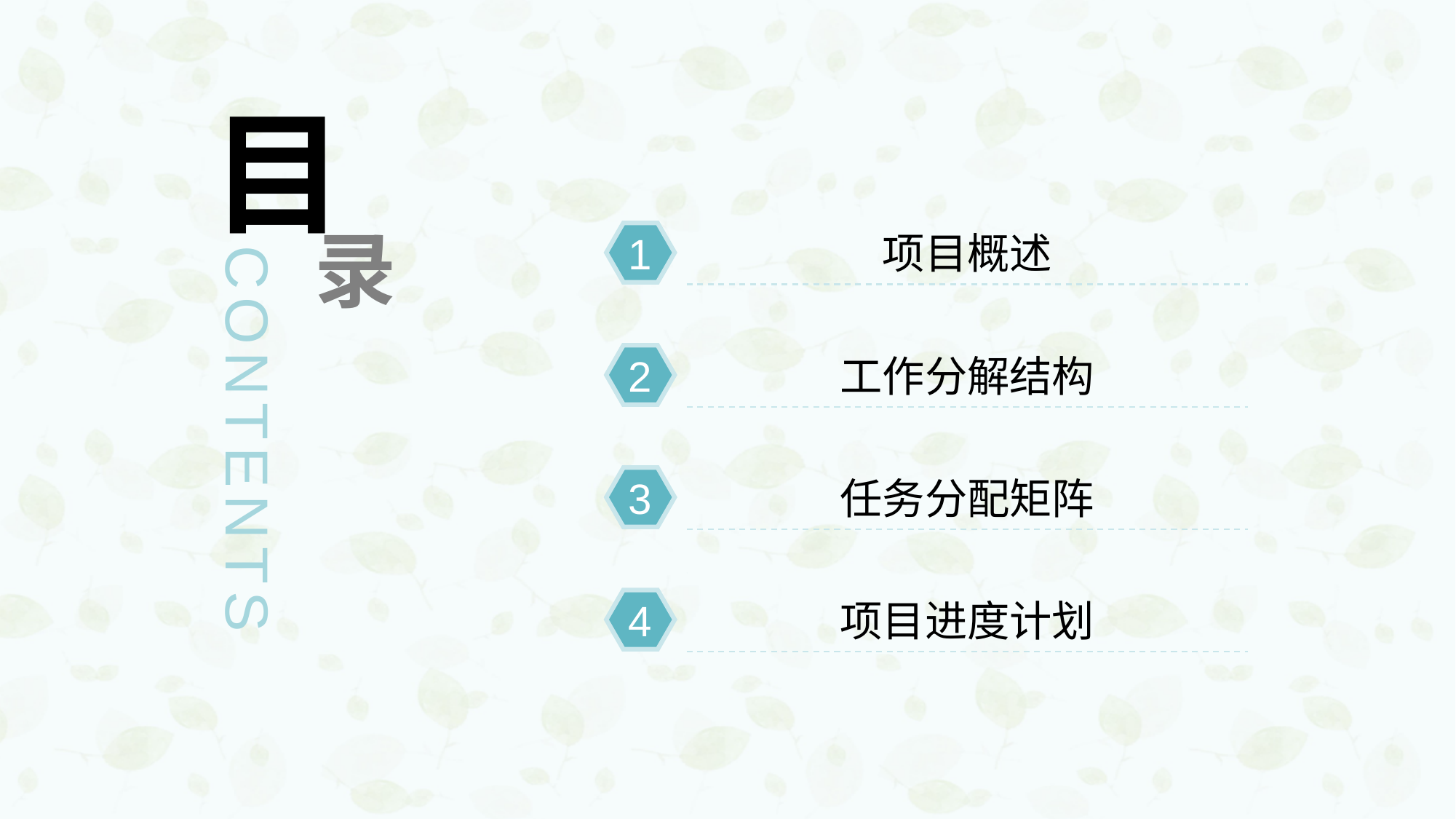

目

项目概述
录

1

工作分解结构

2
CONTENTS

任务分配矩阵

3

项目进度计划

4